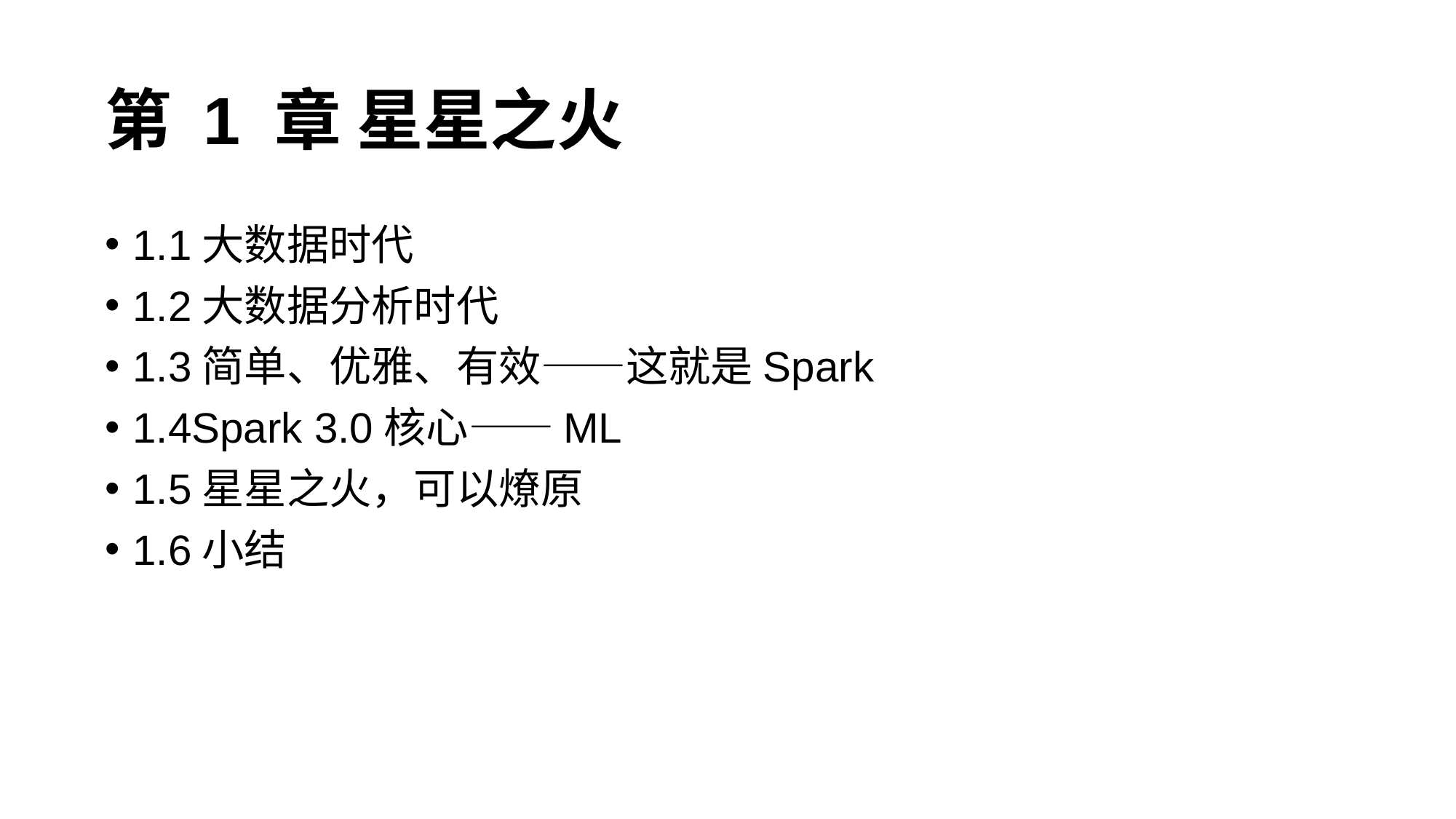

# 第 1 章 星星之火
1.1大数据时代
1.2大数据分析时代
1.3简单、优雅、有效——这就是Spark
1.4Spark 3.0核心——ML
1.5星星之火，可以燎原
1.6小结